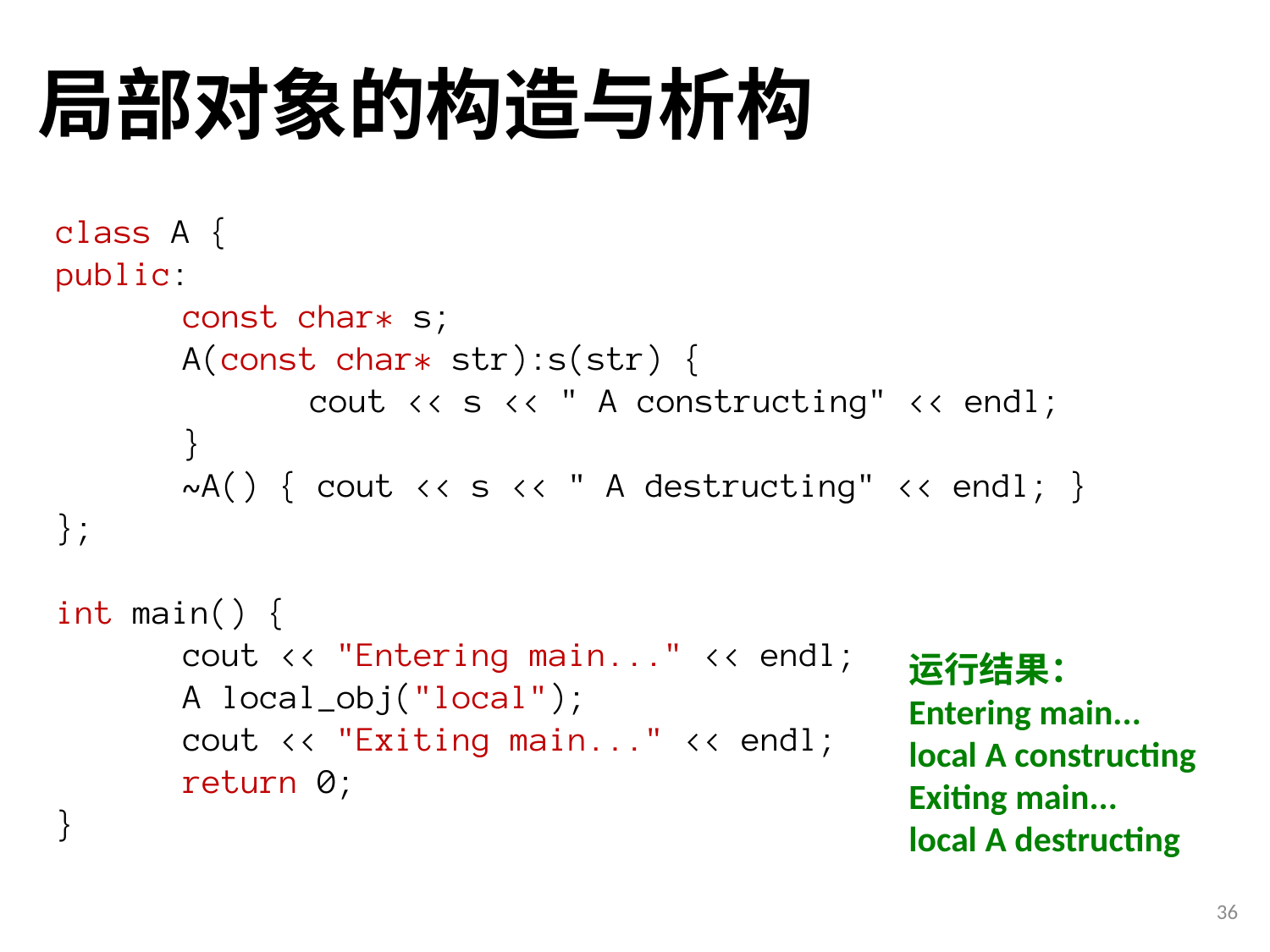

# 局部对象的构造与析构
class A {
public:
	const char* s;
	A(const char* str):s(str) {
		cout << s << " A constructing" << endl;
	}
	~A() { cout << s << " A destructing" << endl; }
};

int main() {
	cout << "Entering main..." << endl;
	A local_obj("local");
	cout << "Exiting main..." << endl;
	return 0;
}
运行结果：
Entering main...
local A constructing
Exiting main...
local A destructing
36